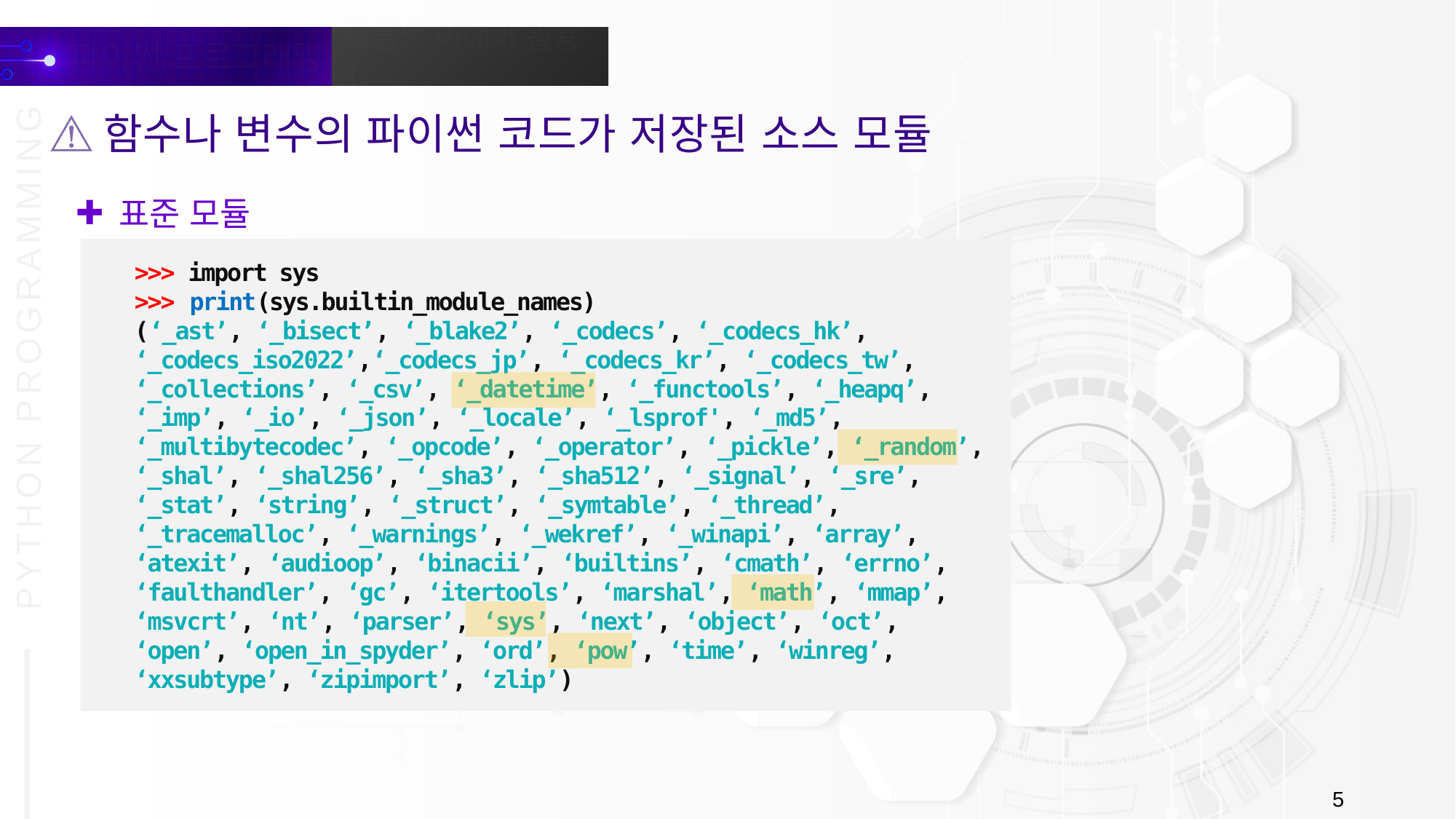

함수나 변수의 파이썬 코드가 저장된 소스 모듈
표준 모듈
>>> import sys
>>> print(sys.builtin_module_names)
(‘_ast’, ‘_bisect’, ‘_blake2’, ‘_codecs’, ‘_codecs_hk’, ‘_codecs_iso2022’,‘_codecs_jp’, ‘_codecs_kr’, ‘_codecs_tw’, ‘_collections’, ‘_csv’, ‘_datetime’, ‘_functools’, ‘_heapq’, ‘_imp’, ‘_io’, ‘_json’, ‘_locale’, ‘_lsprof', ‘_md5’, ‘_multibytecodec’, ‘_opcode’, ‘_operator’, ‘_pickle’, ‘_random’, ‘_shal’, ‘_shal256’, ‘_sha3’, ‘_sha512’, ‘_signal’, ‘_sre’, ‘_stat’, ‘string’, ‘_struct’, ‘_symtable’, ‘_thread’, ‘_tracemalloc’, ‘_warnings’, ‘_wekref’, ‘_winapi’, ‘array’, ‘atexit’, ‘audioop’, ‘binacii’, ‘builtins’, ‘cmath’, ‘errno’, ‘faulthandler’, ‘gc’, ‘itertools’, ‘marshal’, ‘math’, ‘mmap’, ‘msvcrt’, ‘nt’, ‘parser’, ‘sys’, ‘next’, ‘object’, ‘oct’, ‘open’, ‘open_in_spyder’, ‘ord’, ‘pow’, ‘time’, ‘winreg’, ‘xxsubtype’, ‘zipimport’, ‘zlip’)

5